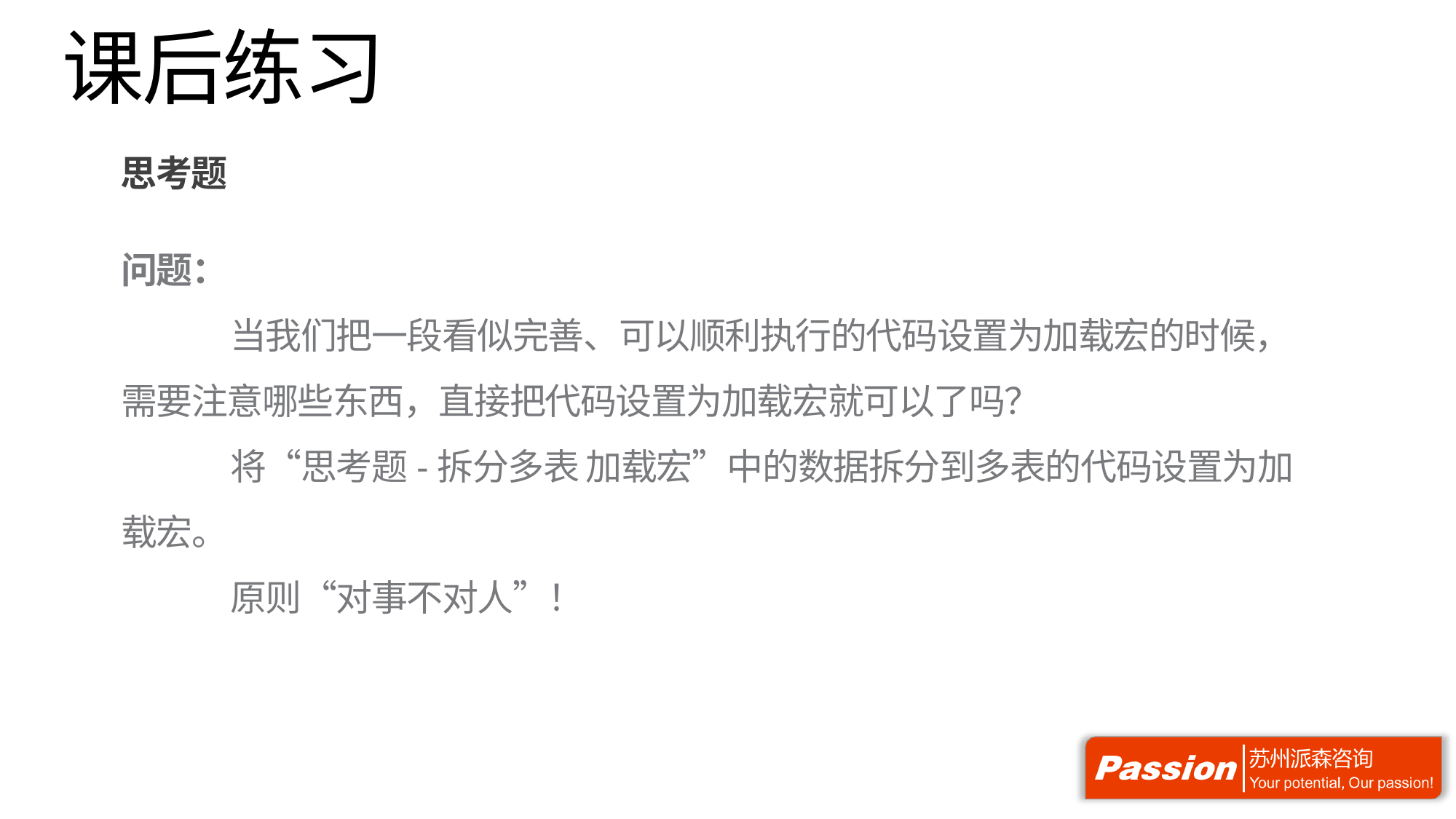

# 课后练习
思考题
问题：
	当我们把一段看似完善、可以顺利执行的代码设置为加载宏的时候，需要注意哪些东西，直接把代码设置为加载宏就可以了吗？
	将“思考题-拆分多表 加载宏”中的数据拆分到多表的代码设置为加载宏。
	原则“对事不对人”！